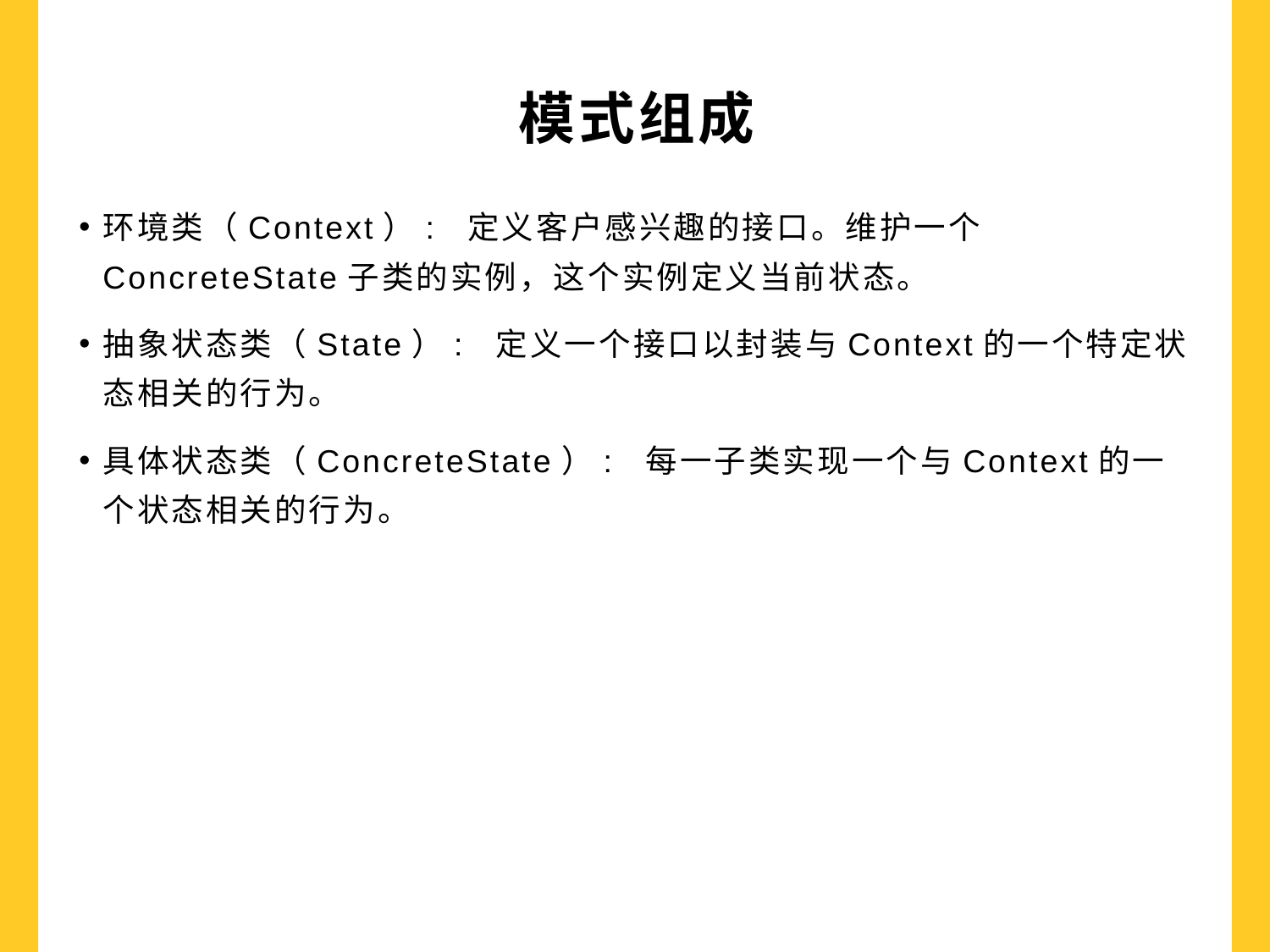

# 模式组成
环境类（Context）:  定义客户感兴趣的接口。维护一个ConcreteState子类的实例，这个实例定义当前状态。
抽象状态类（State）:  定义一个接口以封装与Context的一个特定状态相关的行为。
具体状态类（ConcreteState）:  每一子类实现一个与Context的一个状态相关的行为。
5